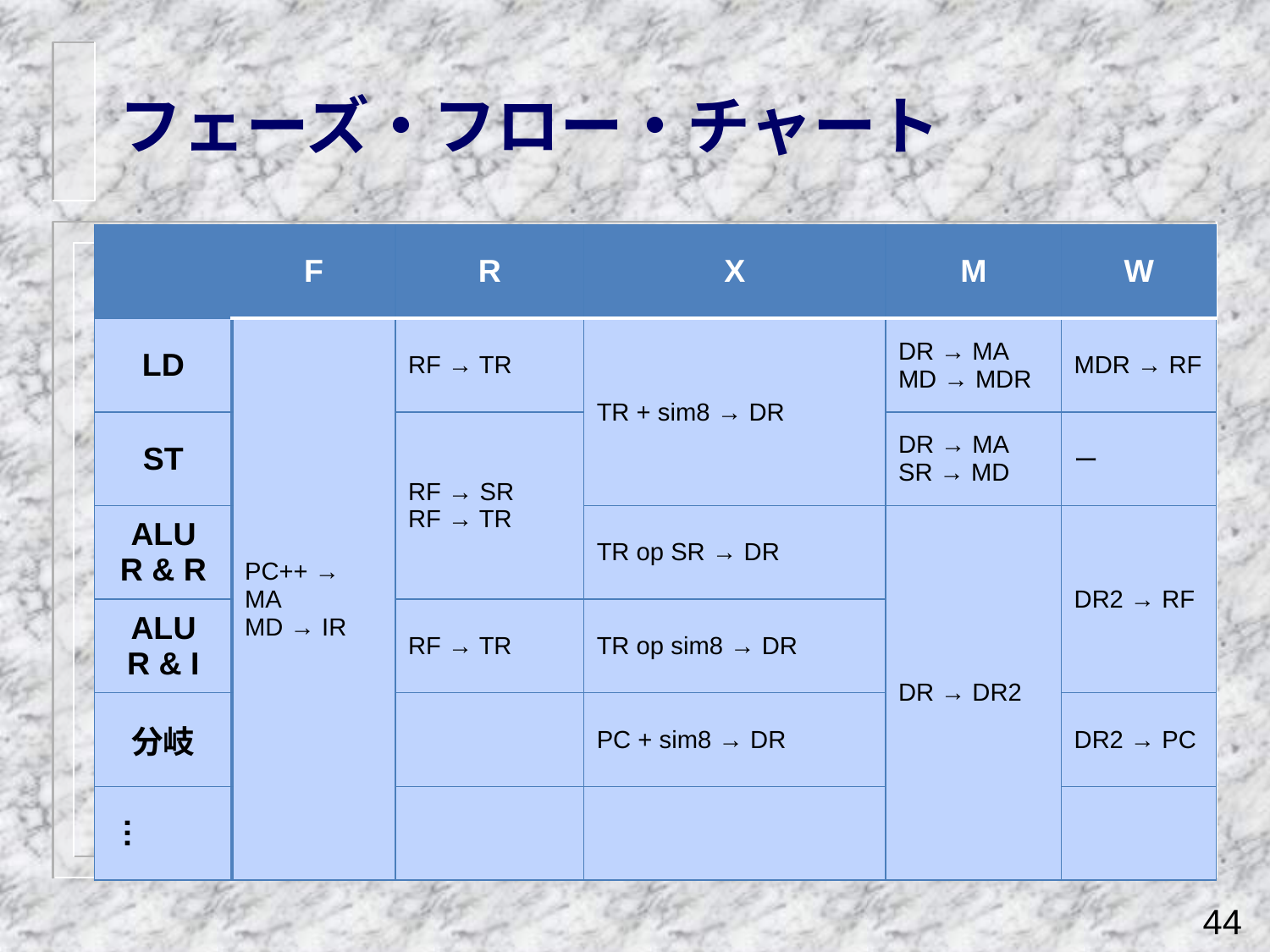

# フェーズ・フロー・チャート
|  | F | R | X | M | W |
| --- | --- | --- | --- | --- | --- |
| LD | PC++ → MA MD → IR | RF → TR | TR + sim8 → DR | DR → MA MD → MDR | MDR → RF |
| ST |  | RF → SR RF → TR |  | DR → MA SR → MD | ー |
| ALU R & R |  |  | TR op SR → DR | DR → DR2 | DR2 → RF |
| ALU R & I |  | RF → TR | TR op sim8 → DR |  |  |
| 分岐 |  |  | PC + sim8 → DR |  | DR2 → PC |
| … |  |  |  |  |  |
44